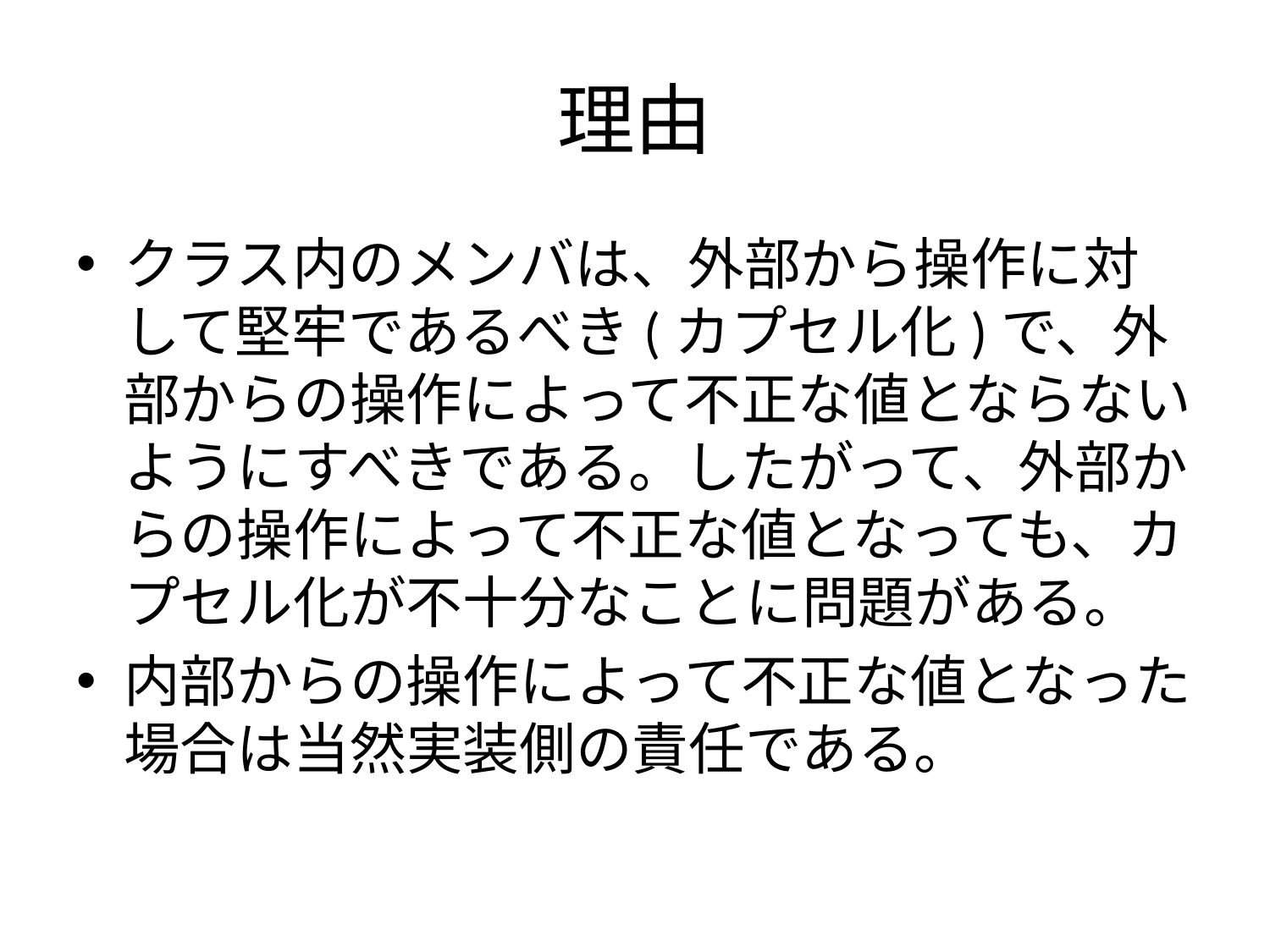

# 理由
クラス内のメンバは、外部から操作に対して堅牢であるべき(カプセル化)で、外部からの操作によって不正な値とならないようにすべきである。したがって、外部からの操作によって不正な値となっても、カプセル化が不十分なことに問題がある。
内部からの操作によって不正な値となった場合は当然実装側の責任である。